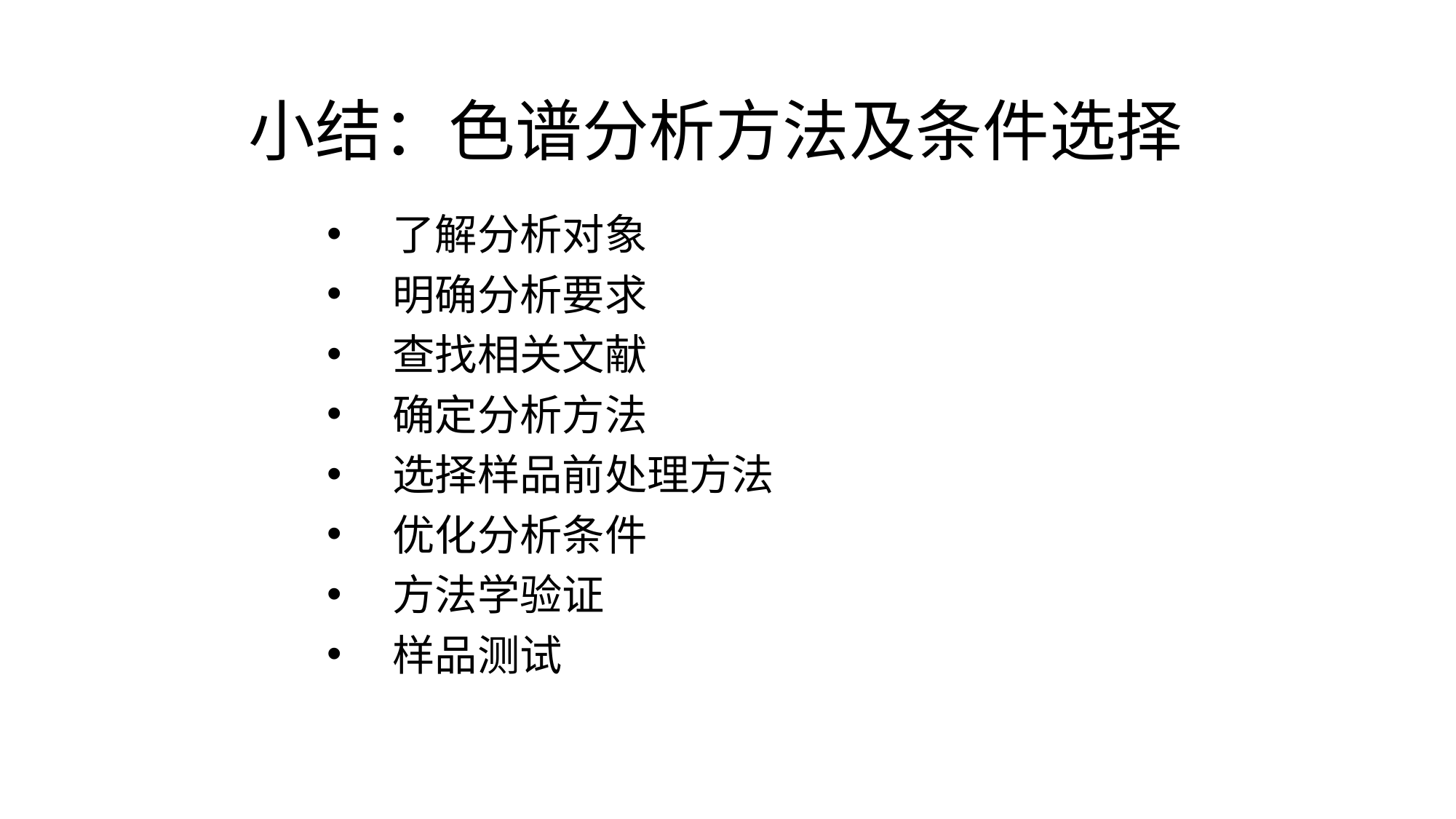

小结：色谱分析方法及条件选择
   了解分析对象
   明确分析要求
   查找相关文献
   确定分析方法
   选择样品前处理方法
   优化分析条件
   方法学验证
   样品测试